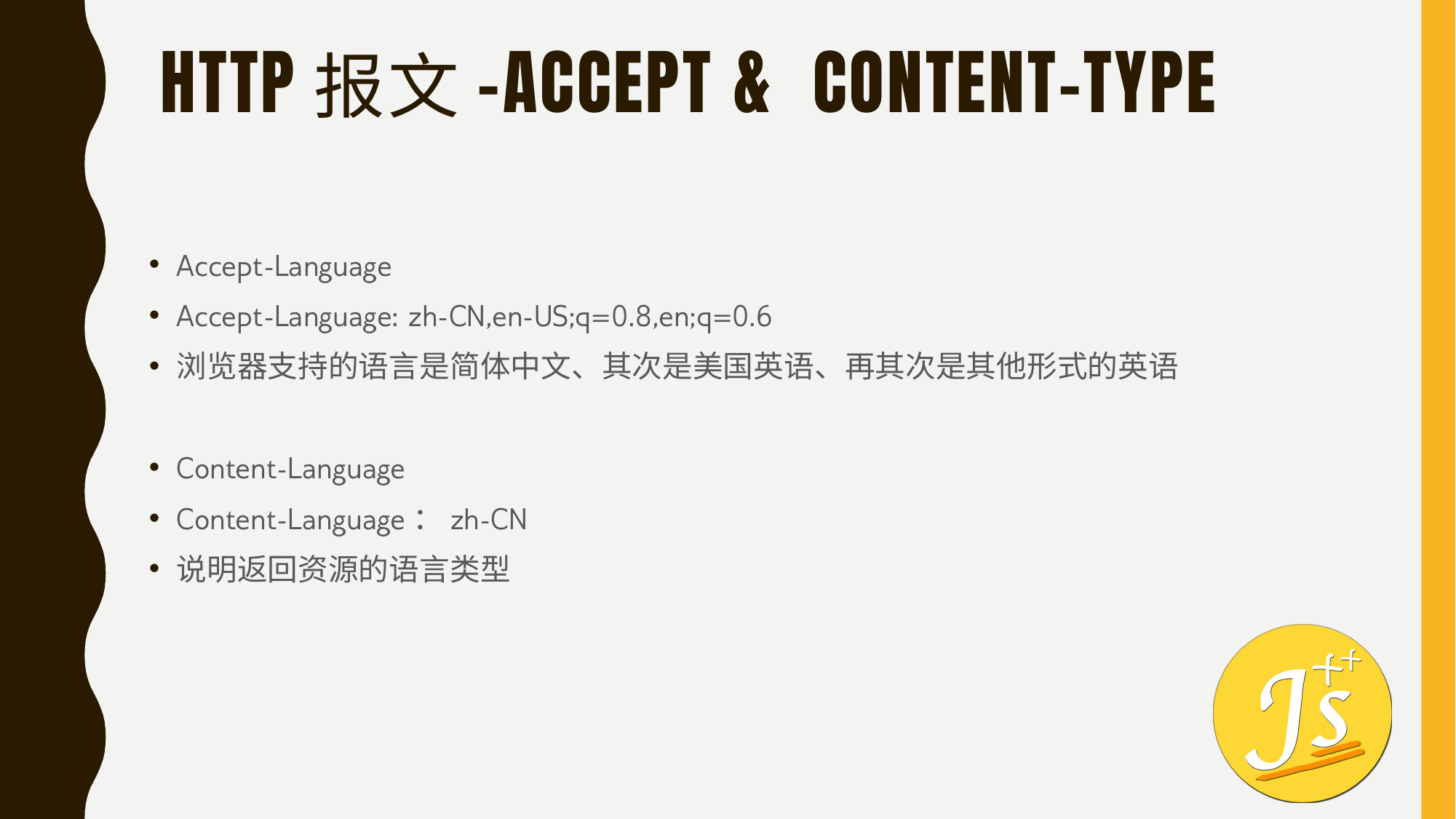

# HTTP报文-Accept &  Content-Type
Accept-Language
Accept-Language: zh-CN,en-US;q=0.8,en;q=0.6
浏览器支持的语言是简体中文、其次是美国英语、再其次是其他形式的英语

Content-Language
Content-Language：zh-CN
说明返回资源的语言类型